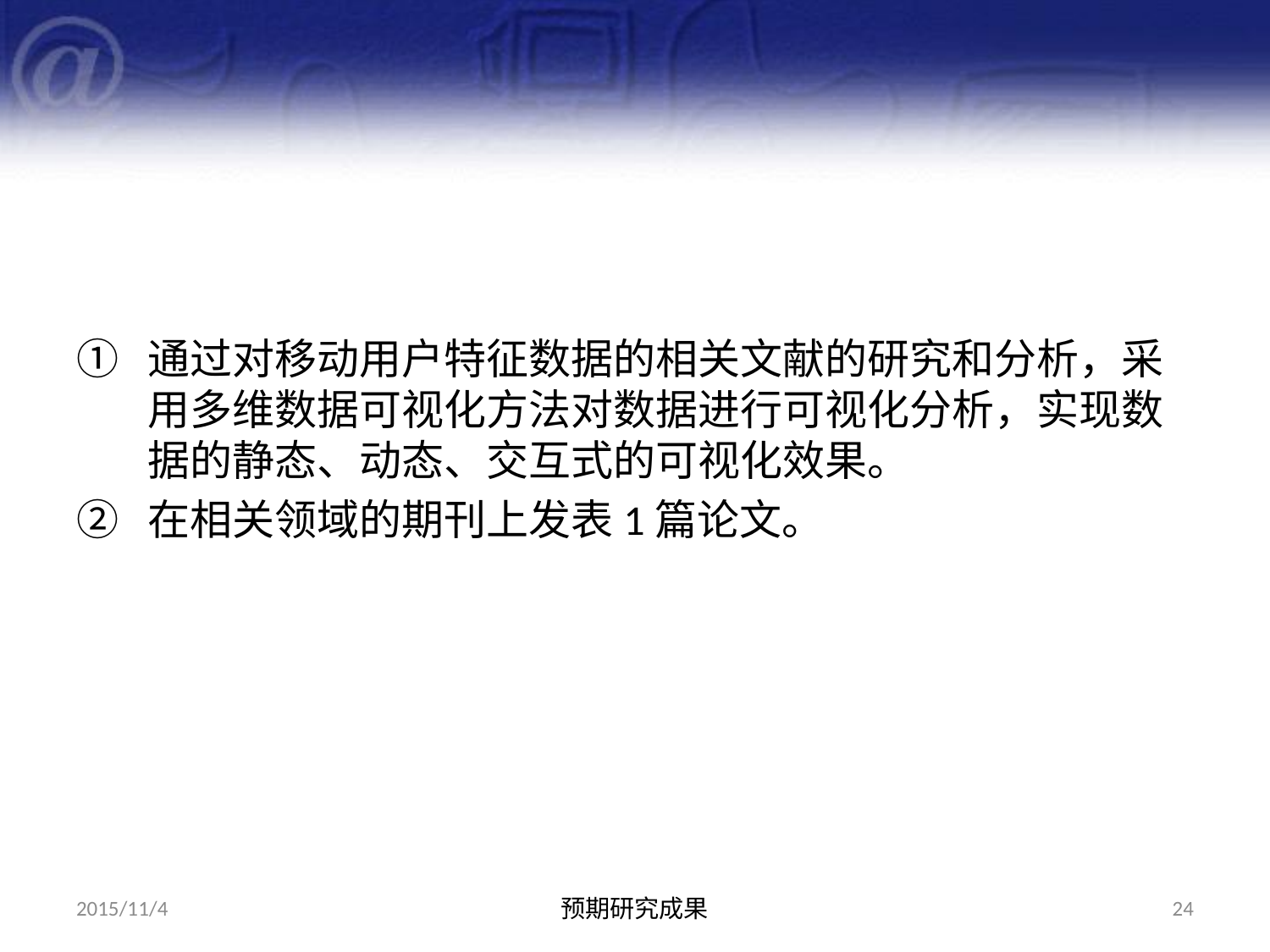

通过对移动用户特征数据的相关文献的研究和分析，采用多维数据可视化方法对数据进行可视化分析，实现数据的静态、动态、交互式的可视化效果。
在相关领域的期刊上发表1篇论文。
2015/11/4
预期研究成果
24